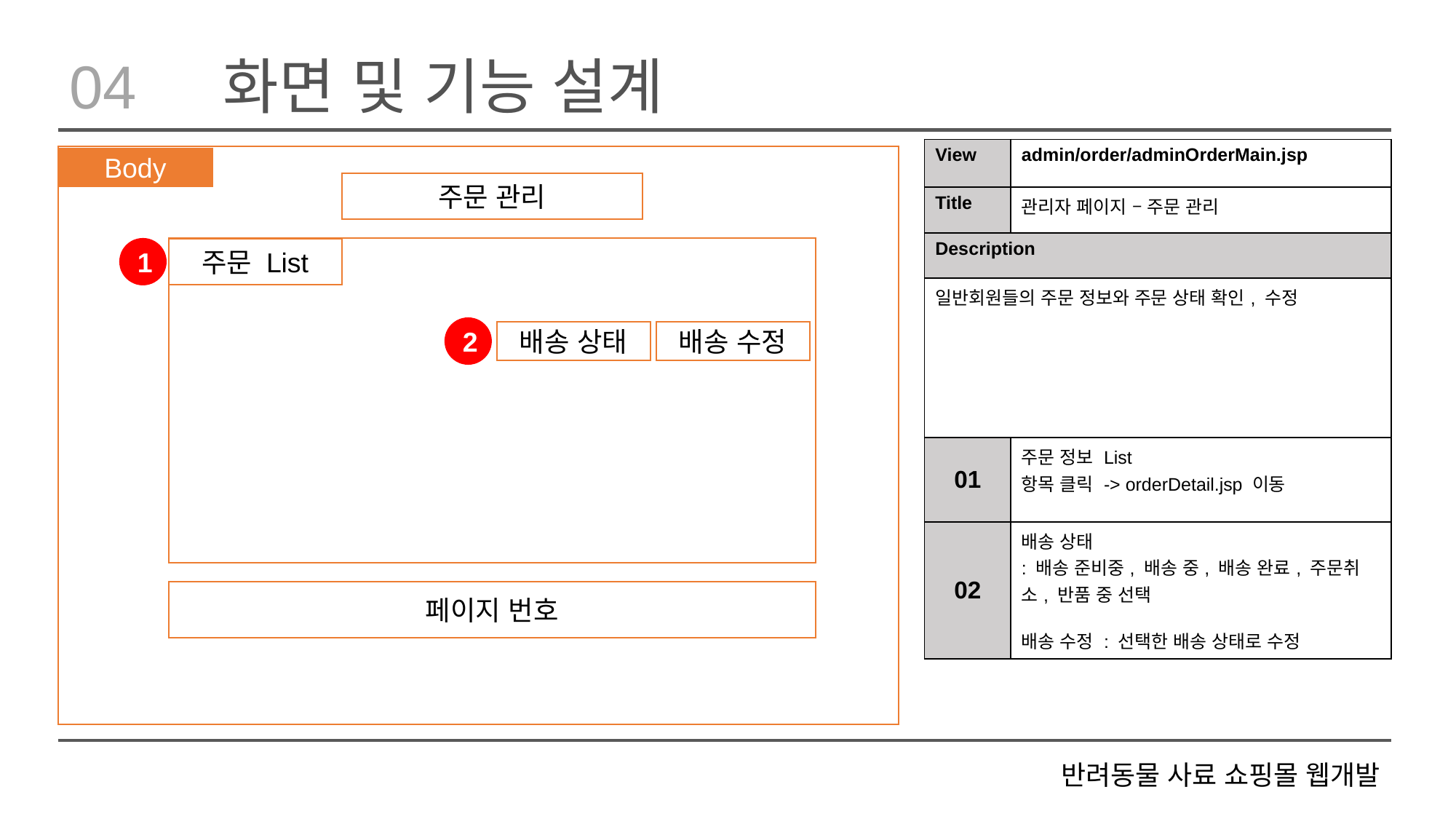

04
화면 및 기능 설계
| View | admin/order/adminOrderMain.jsp |
| --- | --- |
| Title | 관리자 페이지 – 주문 관리 |
| Description |  |
| 일반회원들의 주문 정보와 주문 상태 확인, 수정 |  |
| 01 | 주문 정보 List 항목 클릭 -> orderDetail.jsp 이동 |
| 02 | 배송 상태 : 배송 준비중, 배송 중, 배송 완료, 주문취소, 반품 중 선택 배송 수정 : 선택한 배송 상태로 수정 |

Body
주문 관리

주문 List
1
2
배송 상태
배송 수정
페이지 번호
반려동물 사료 쇼핑몰 웹개발